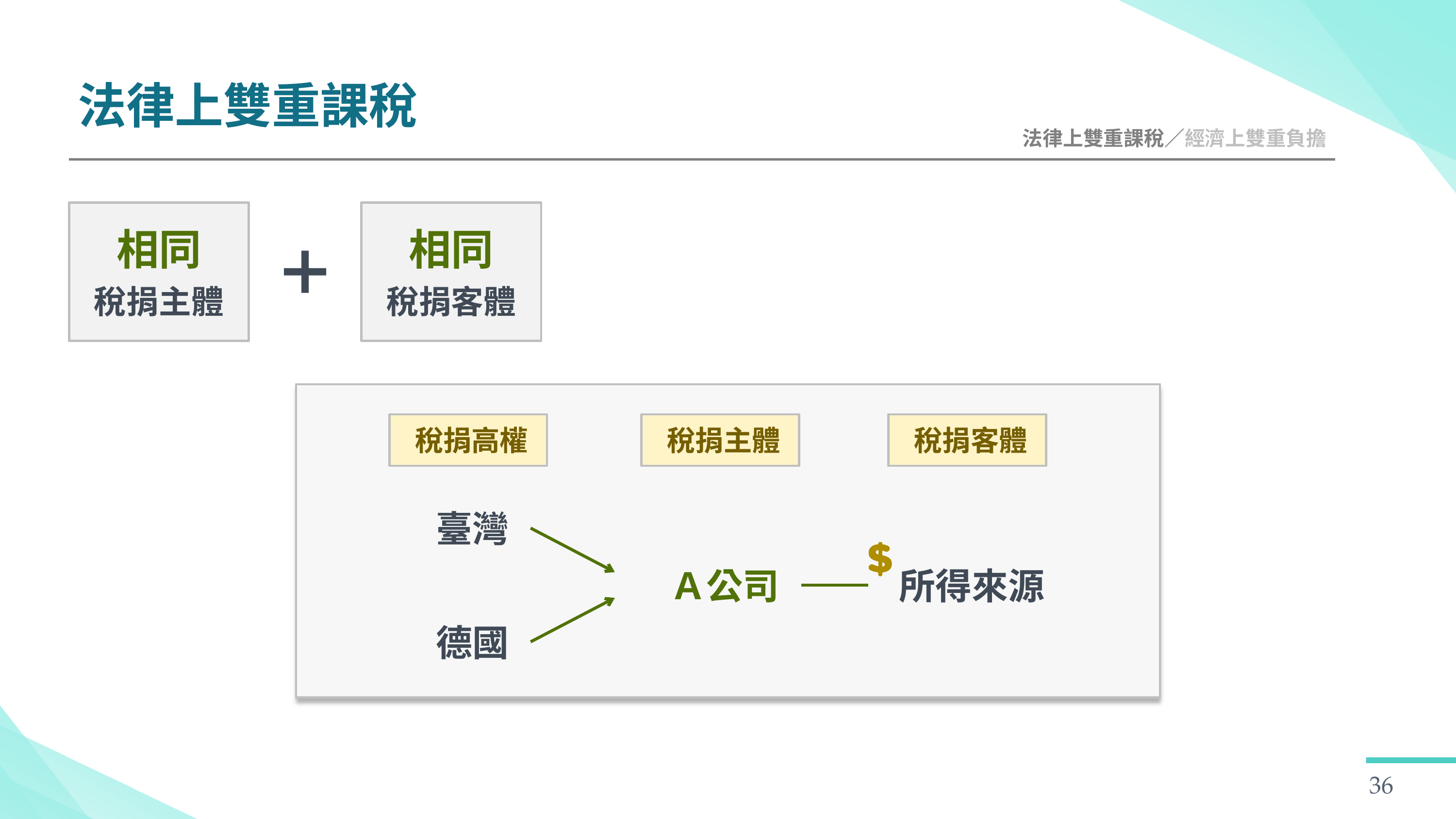

法律上雙重課稅
法律上雙重課稅／經濟上雙重負擔

相同
稅捐主體

相同
稅捐客體

  臺灣
  Ａ公司
  所得來源
  德國

  稅捐高權
  稅捐主體
  稅捐客體

36